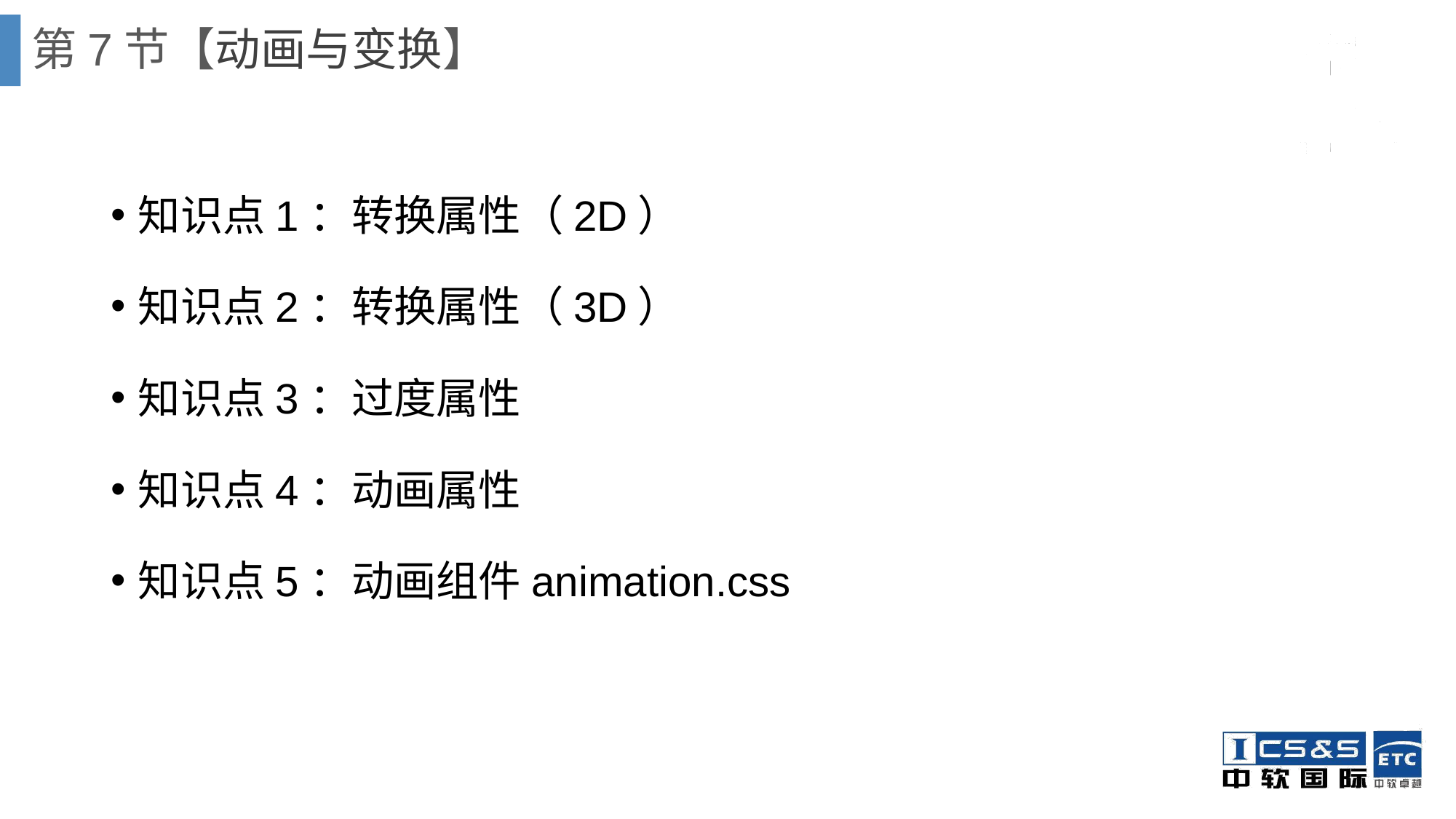

# 第7节【动画与变换】
知识点1：转换属性（2D）
知识点2：转换属性（3D）
知识点3：过度属性
知识点4：动画属性
知识点5：动画组件animation.css